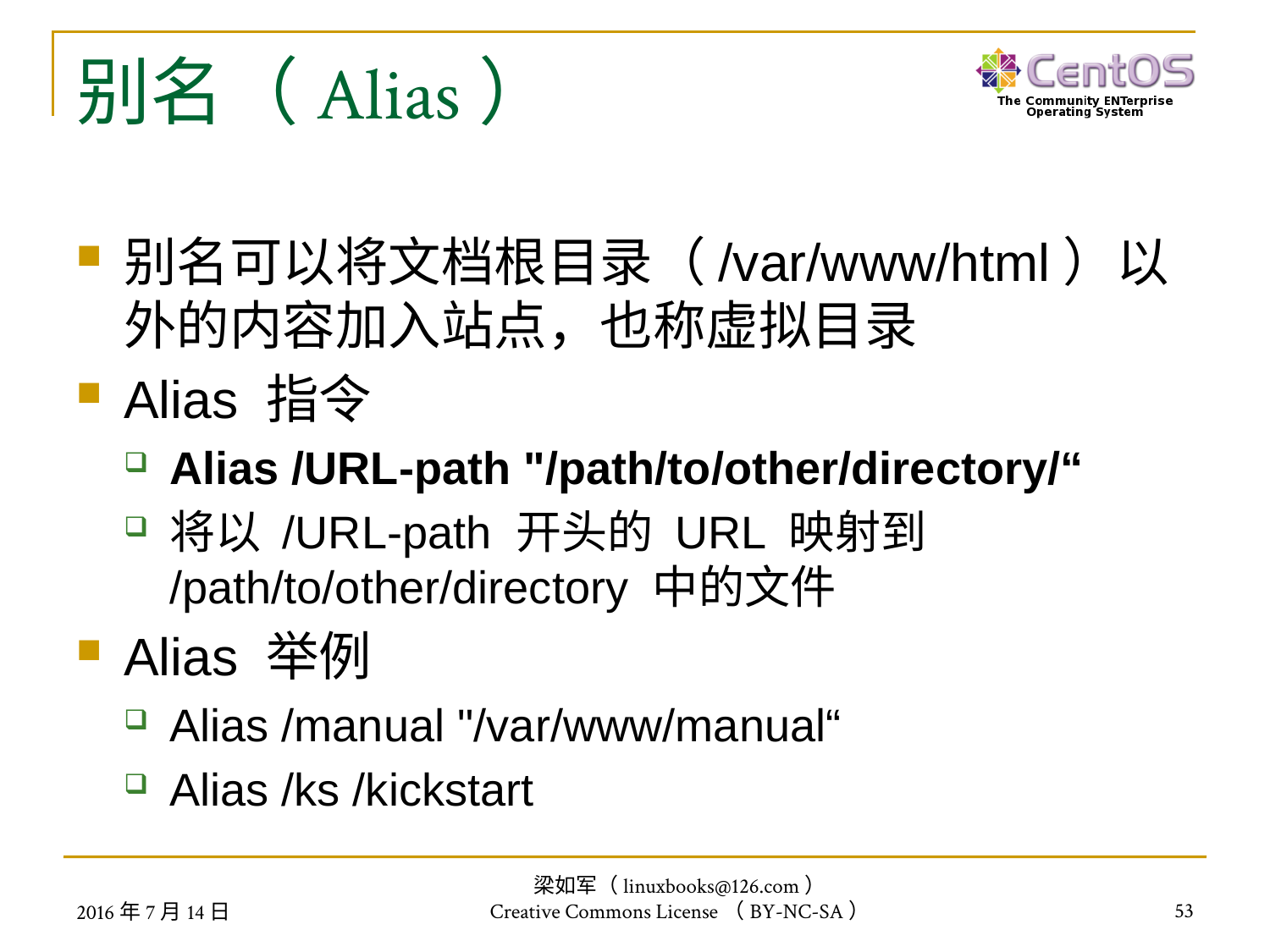

# 别名（Alias）
别名可以将文档根目录（/var/www/html）以外的内容加入站点，也称虚拟目录
Alias 指令
Alias /URL-path "/path/to/other/directory/“
将以 /URL-path 开头的 URL 映射到 /path/to/other/directory 中的文件
Alias 举例
Alias /manual "/var/www/manual“
Alias /ks /kickstart

梁如军（linuxbooks@126.com）
Creative Commons License（BY-NC-SA）
2016年7月14日
53